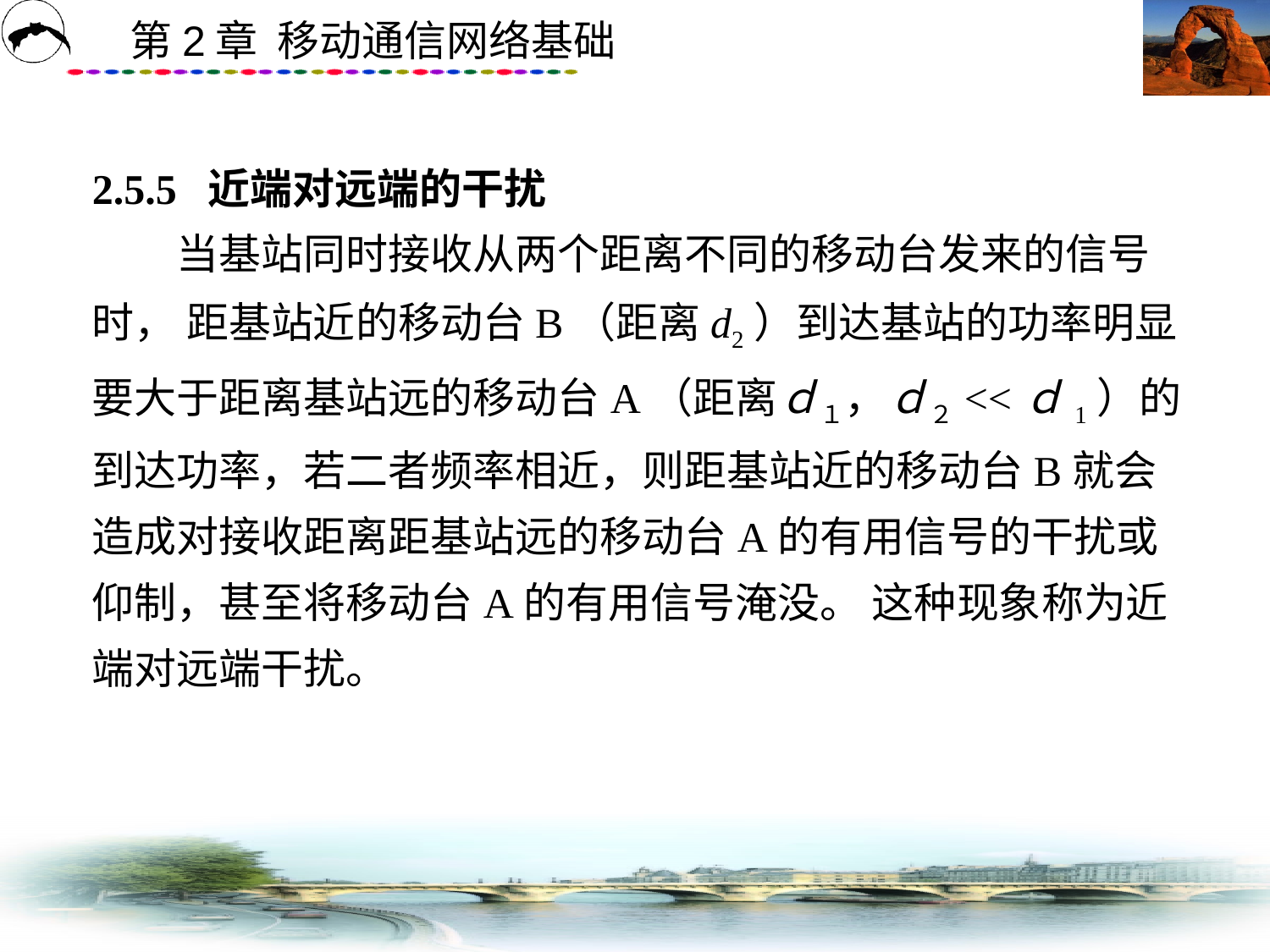

# 2.5.5  近端对远端的干扰 　　当基站同时接收从两个距离不同的移动台发来的信号时， 距基站近的移动台B（距离d2）到达基站的功率明显要大于距离基站远的移动台A（距离ｄ１，ｄ２<<ｄ1）的到达功率，若二者频率相近，则距基站近的移动台B就会造成对接收距离距基站远的移动台A的有用信号的干扰或仰制，甚至将移动台A的有用信号淹没。 这种现象称为近端对远端干扰。